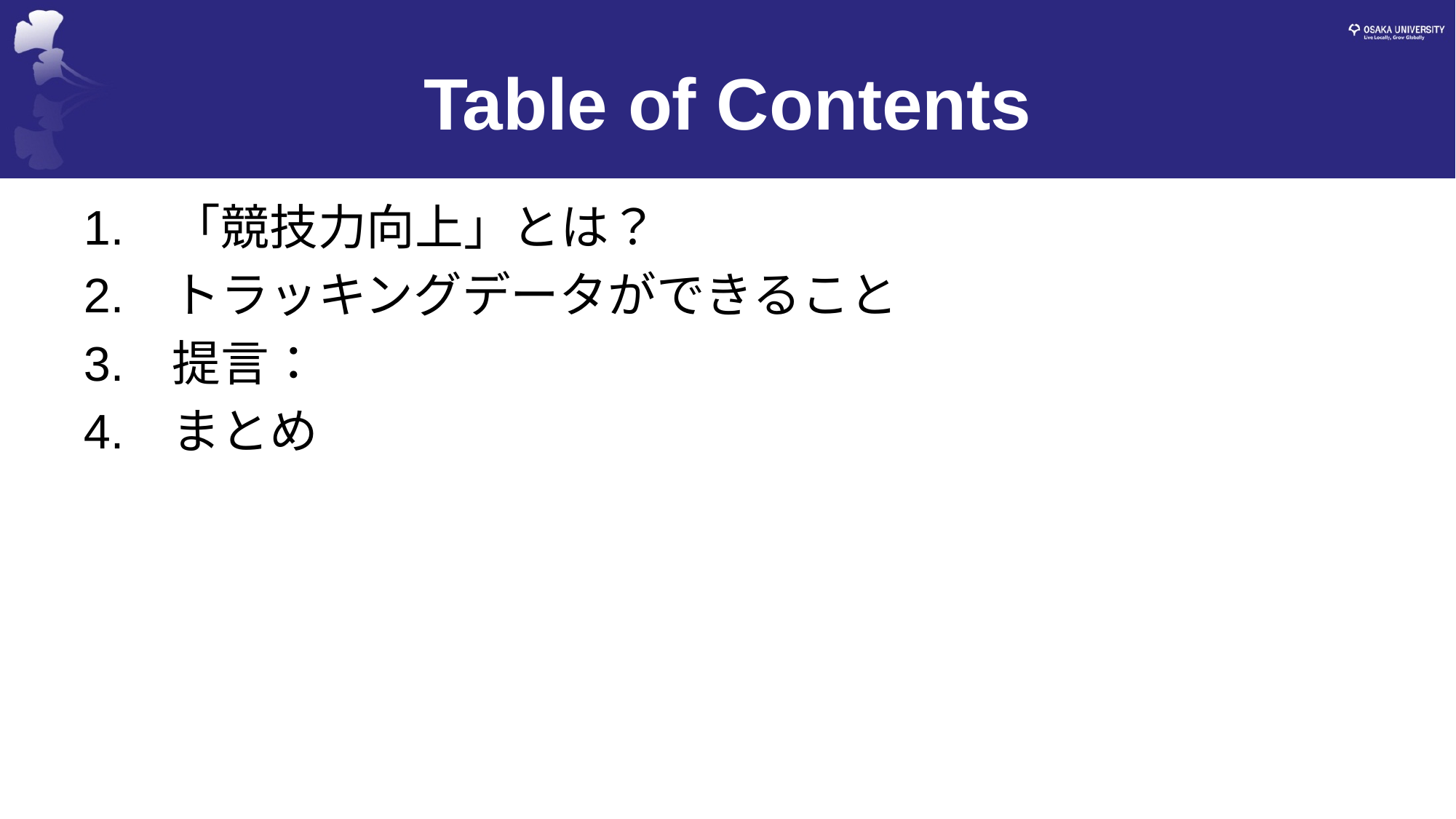

# Table of Contents
「競技力向上」とは？
トラッキングデータができること
提言：
まとめ